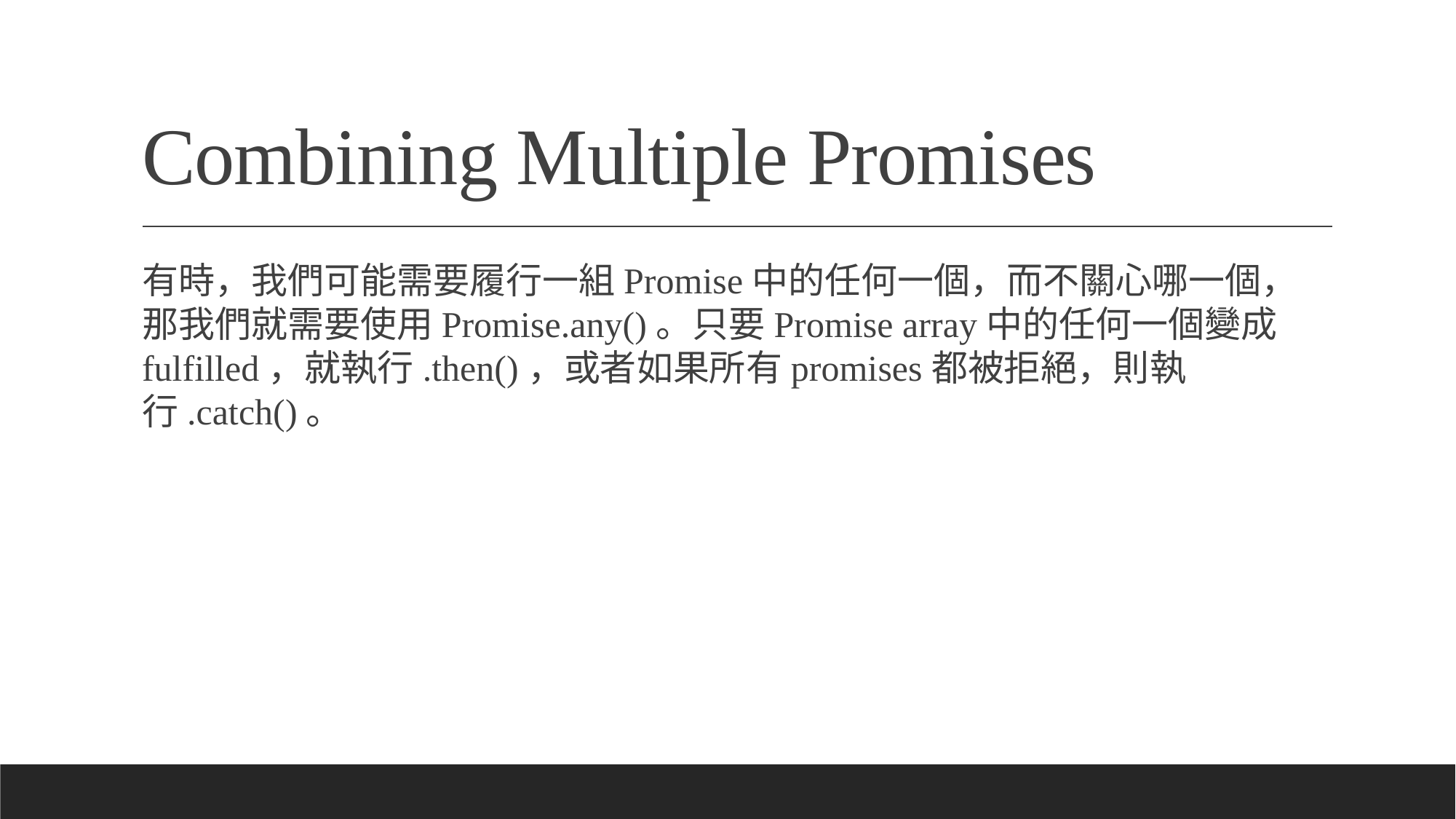

# Combining Multiple Promises
有時，我們可能需要履行一組Promise中的任何一個，而不關心哪一個，那我們就需要使用Promise.any()。只要Promise array中的任何一個變成fulfilled，就執行.then()，或者如果所有promises都被拒絕，則執行.catch()。